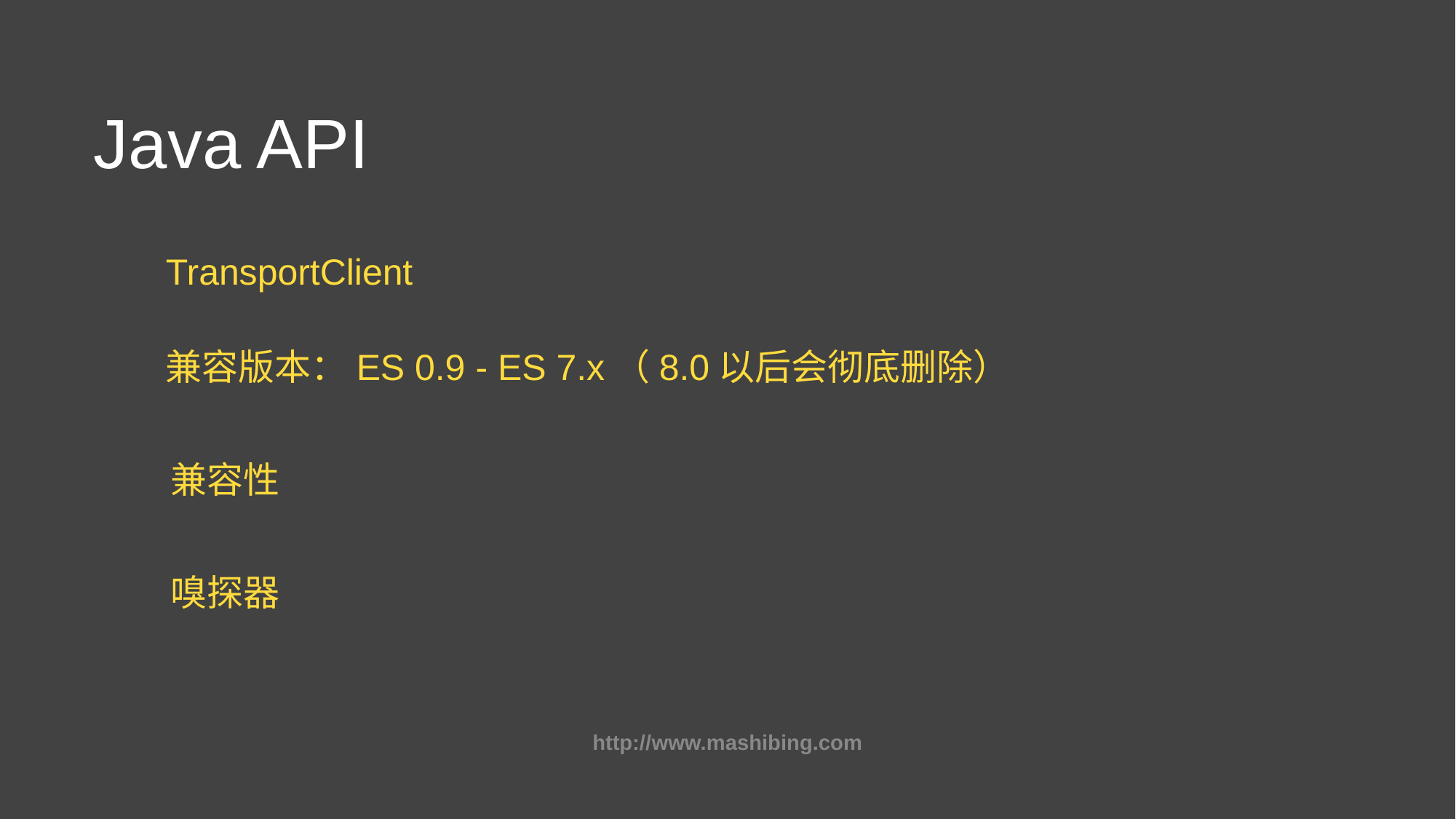

# Java API
TransportClient
兼容版本：ES 0.9 - ES 7.x（8.0以后会彻底删除）

兼容性
嗅探器
http://www.mashibing.com
5